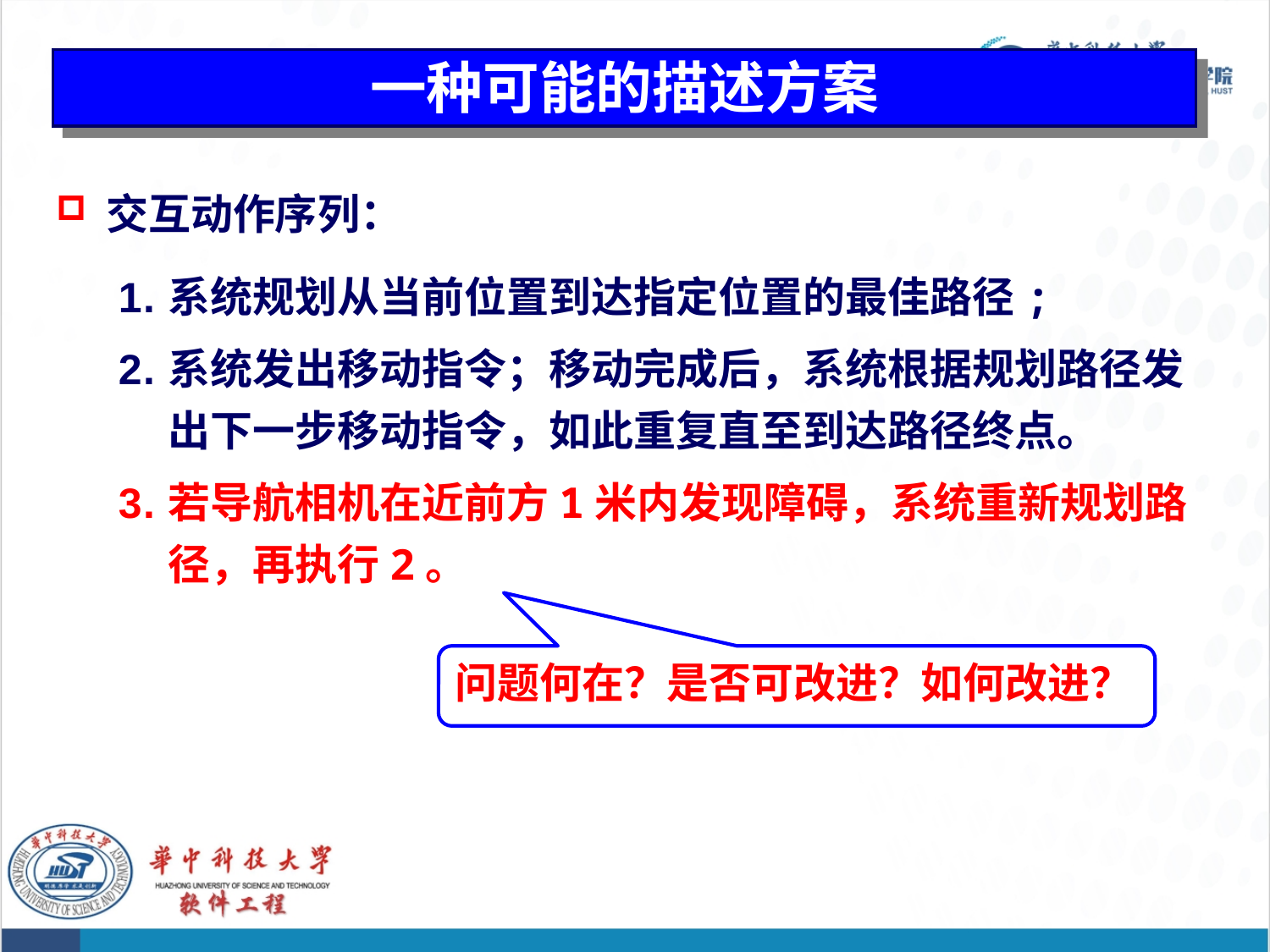

# 一种可能的描述方案
交互动作序列：
系统规划从当前位置到达指定位置的最佳路径;
系统发出移动指令；移动完成后，系统根据规划路径发出下一步移动指令，如此重复直至到达路径终点。
若导航相机在近前方1米内发现障碍，系统重新规划路径，再执行2。
问题何在？是否可改进？如何改进？